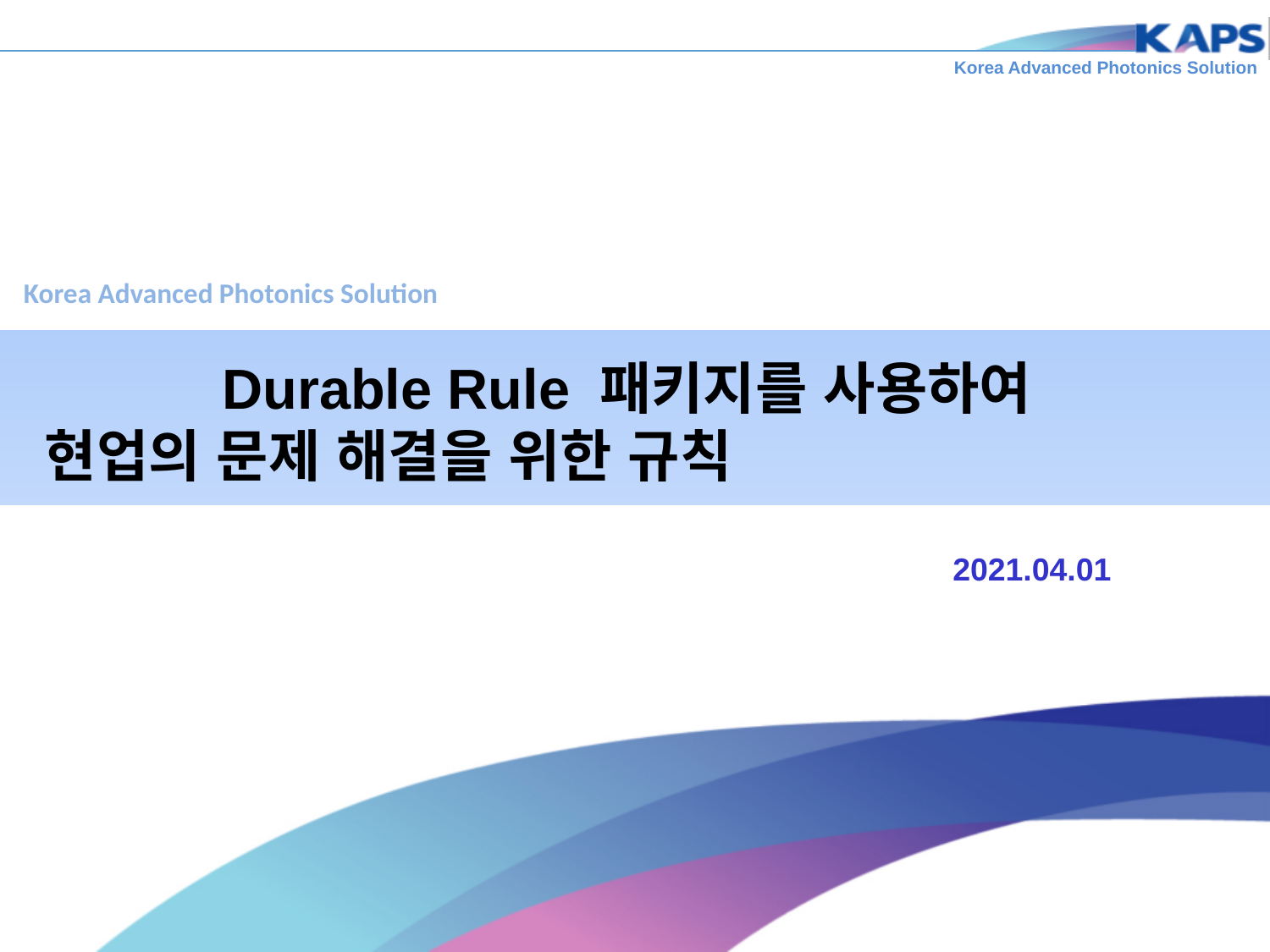

Durable Rule 패키지를 사용하여
현업의 문제 해결을 위한 규칙

                                                                   2021.04.01